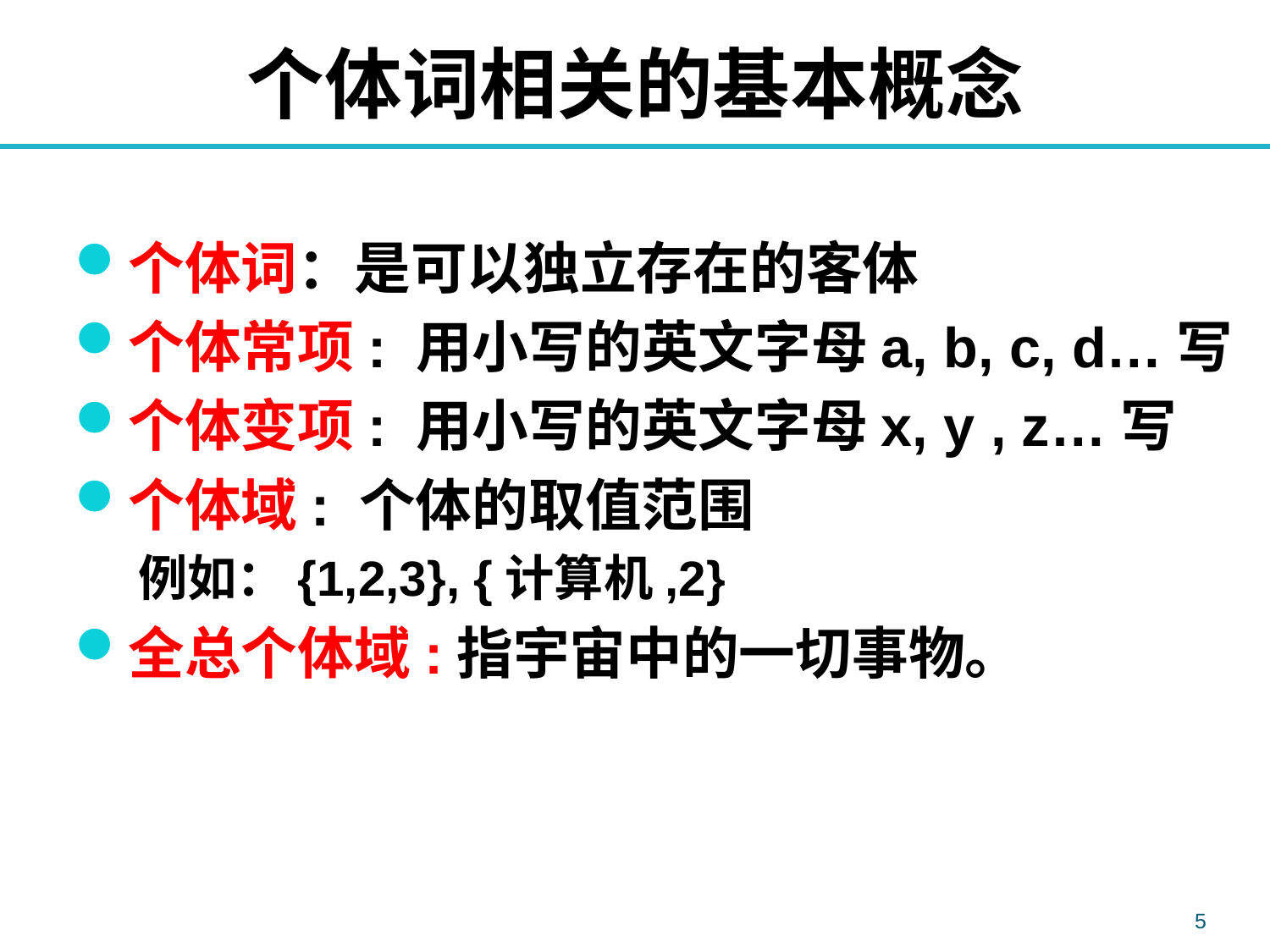

# 个体词相关的基本概念
个体词：是可以独立存在的客体
个体常项: 用小写的英文字母a, b, c, d…写
个体变项: 用小写的英文字母x, y , z…写
个体域: 个体的取值范围
例如：{1,2,3}, {计算机,2}
全总个体域:指宇宙中的一切事物。

5